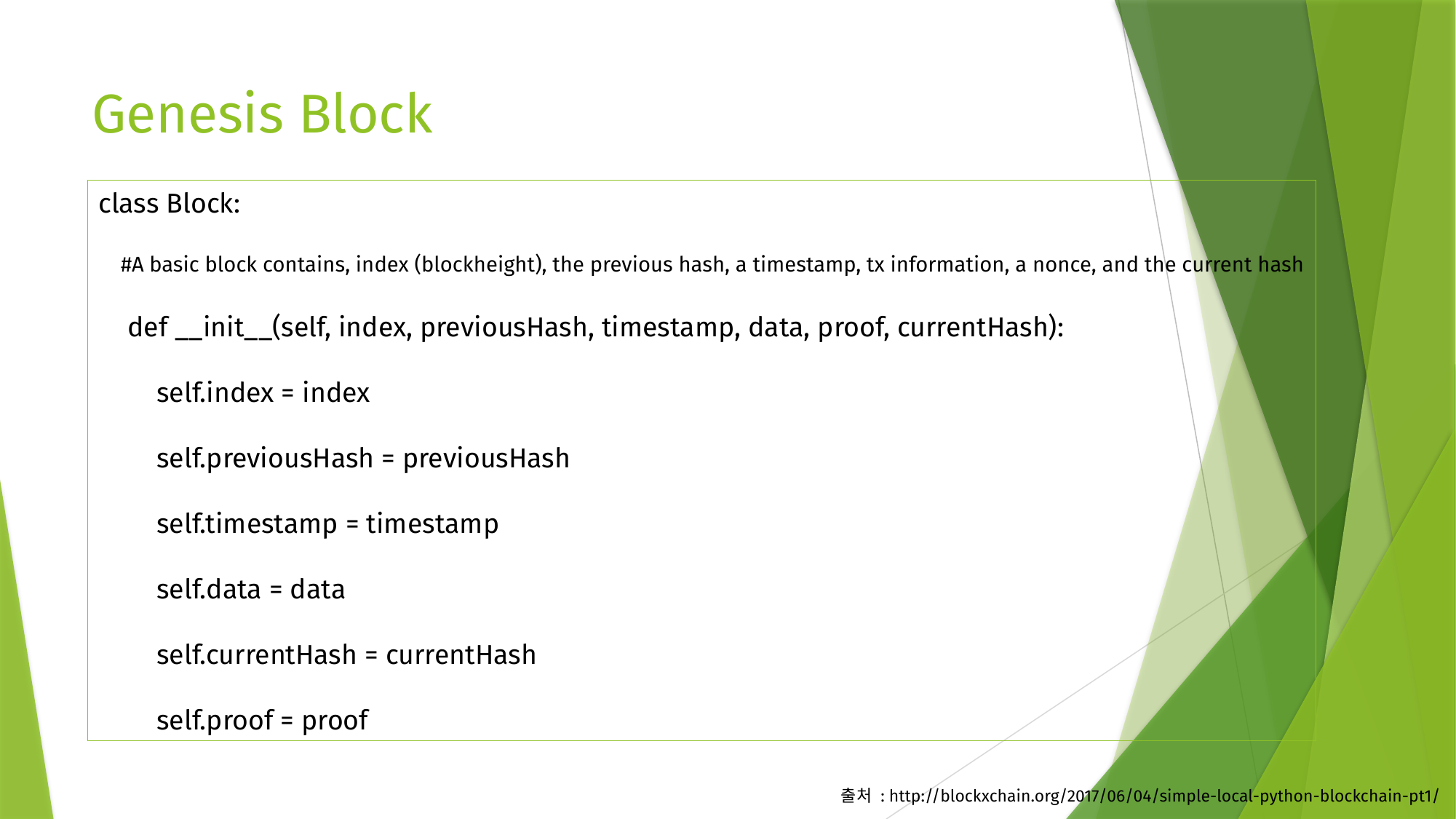

# Genesis Block
class Block:

    #A basic block contains, index (blockheight), the previous hash, a timestamp, tx information, a nonce, and the current hash

    def __init__(self, index, previousHash, timestamp, data, proof, currentHash):

        self.index = index

        self.previousHash = previousHash

        self.timestamp = timestamp

        self.data = data

        self.currentHash = currentHash

        self.proof = proof
출처 : http://blockxchain.org/2017/06/04/simple-local-python-blockchain-pt1/